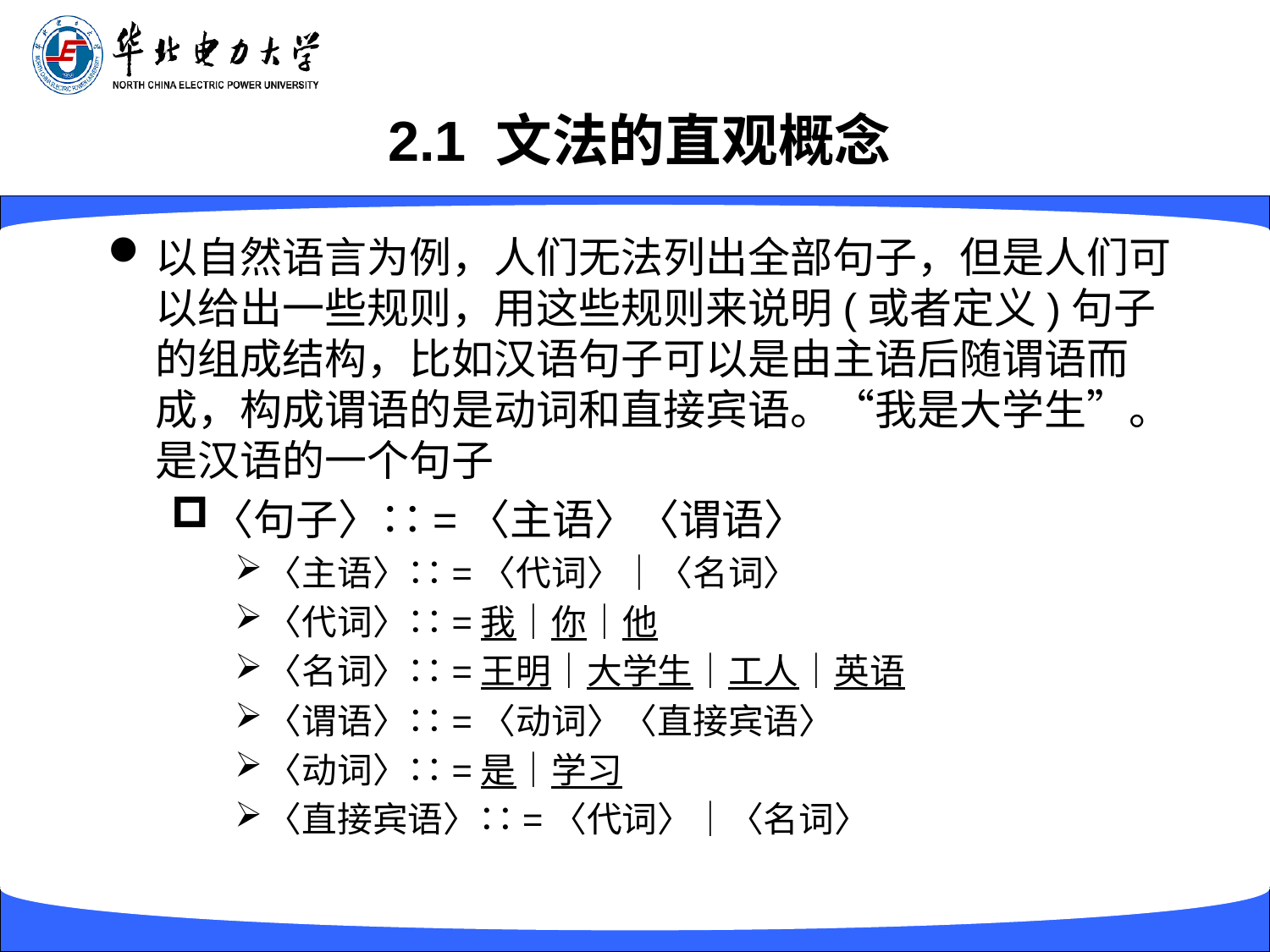

# 2.1 文法的直观概念
以自然语言为例，人们无法列出全部句子，但是人们可以给出一些规则，用这些规则来说明(或者定义)句子的组成结构，比如汉语句子可以是由主语后随谓语而成，构成谓语的是动词和直接宾语。“我是大学生”。是汉语的一个句子
〈句子〉∷=〈主语〉〈谓语〉
〈主语〉∷=〈代词〉｜〈名词〉
〈代词〉∷=我｜你｜他
〈名词〉∷=王明｜大学生｜工人｜英语
〈谓语〉∷=〈动词〉〈直接宾语〉
〈动词〉∷=是｜学习
〈直接宾语〉∷=〈代词〉｜〈名词〉